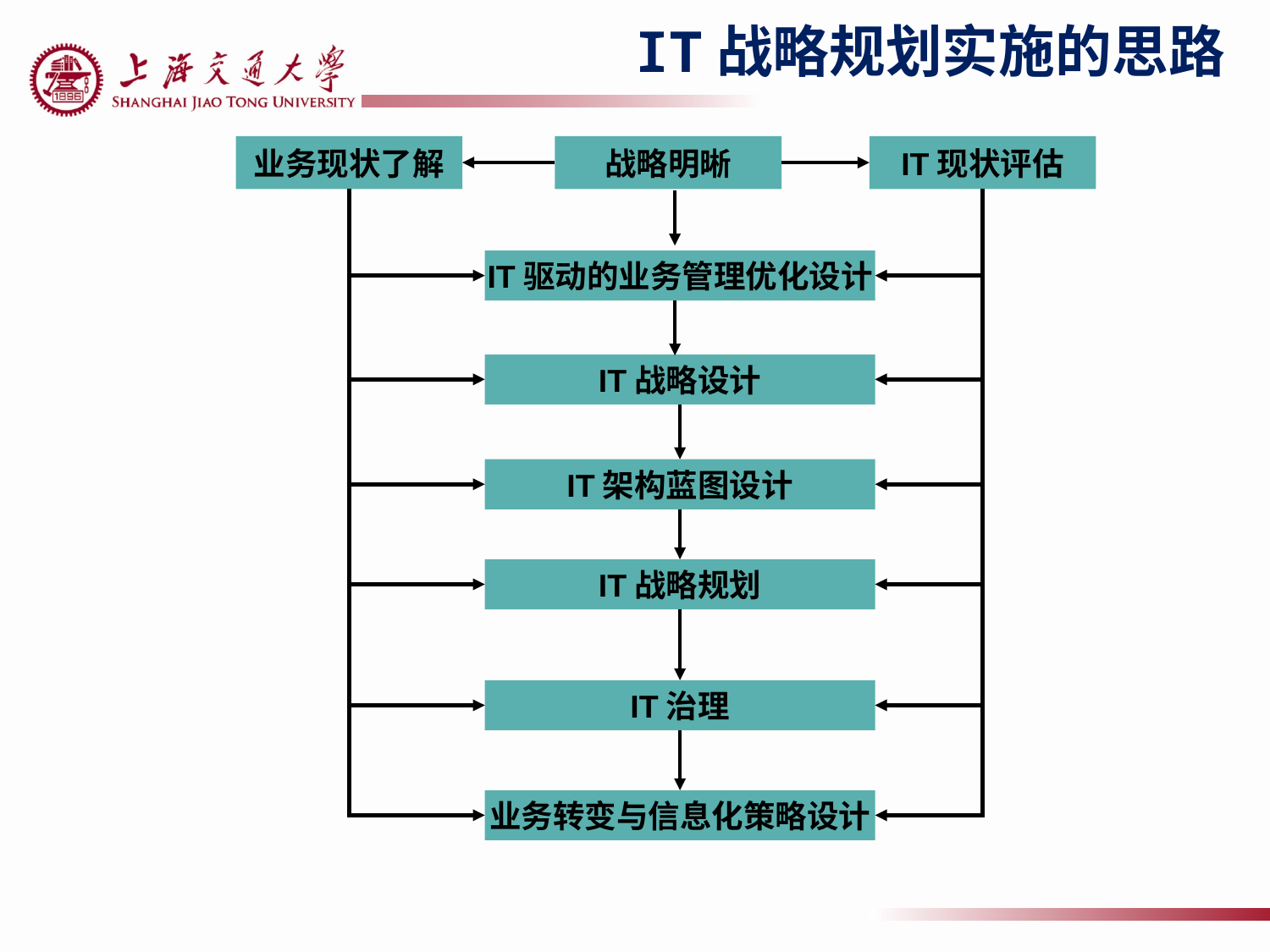

# IT战略规划实施的思路
业务现状了解
战略明晰
IT现状评估
IT驱动的业务管理优化设计
IT战略设计
IT架构蓝图设计
IT战略规划
IT治理
业务转变与信息化策略设计